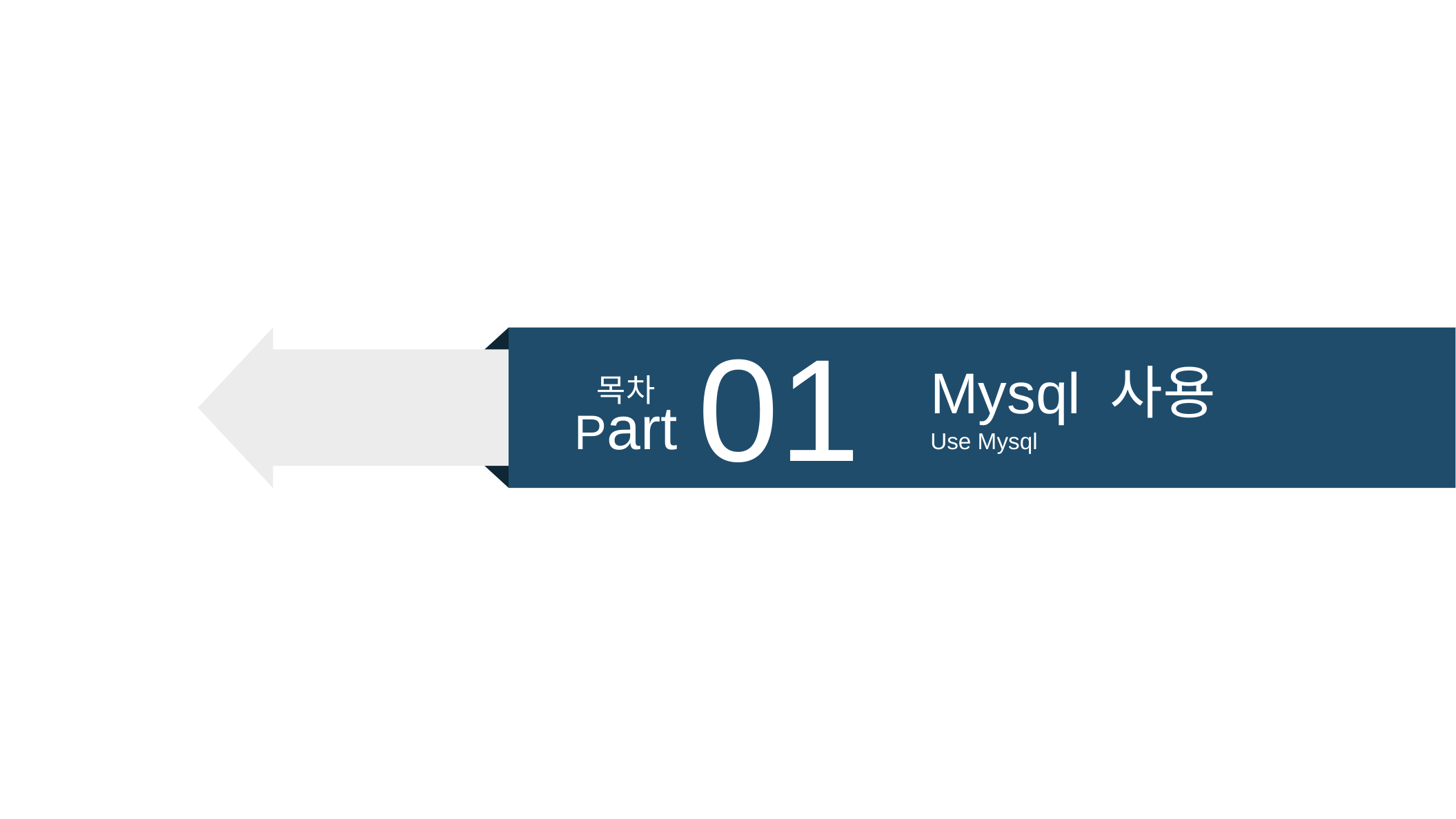

01

Mysql 사용
목차
Part
Use Mysql